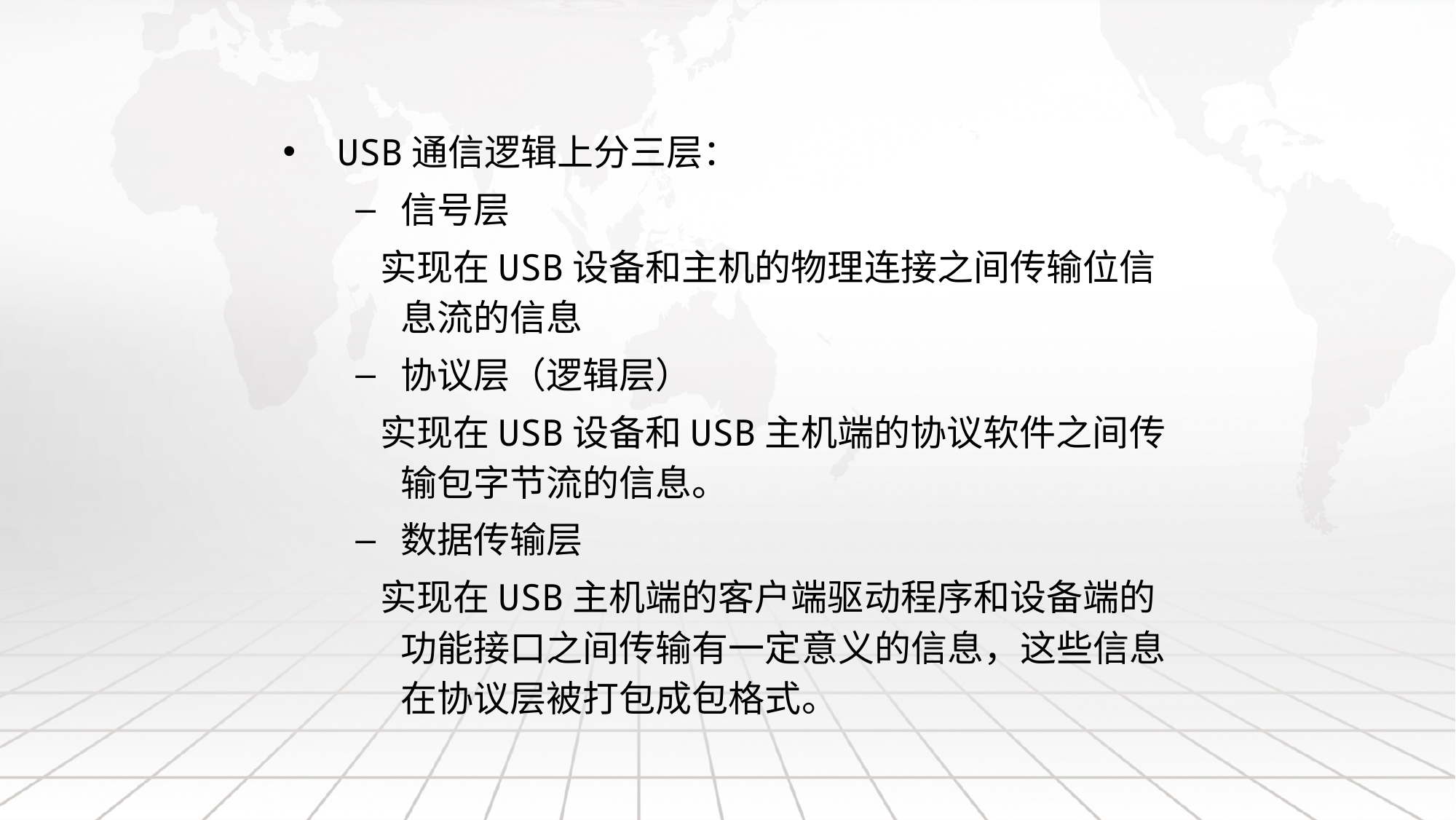

USB通信逻辑上分三层：
信号层
  实现在USB设备和主机的物理连接之间传输位信息流的信息
协议层（逻辑层）
  实现在USB设备和USB主机端的协议软件之间传输包字节流的信息。
数据传输层
  实现在USB主机端的客户端驱动程序和设备端的功能接口之间传输有一定意义的信息，这些信息在协议层被打包成包格式。